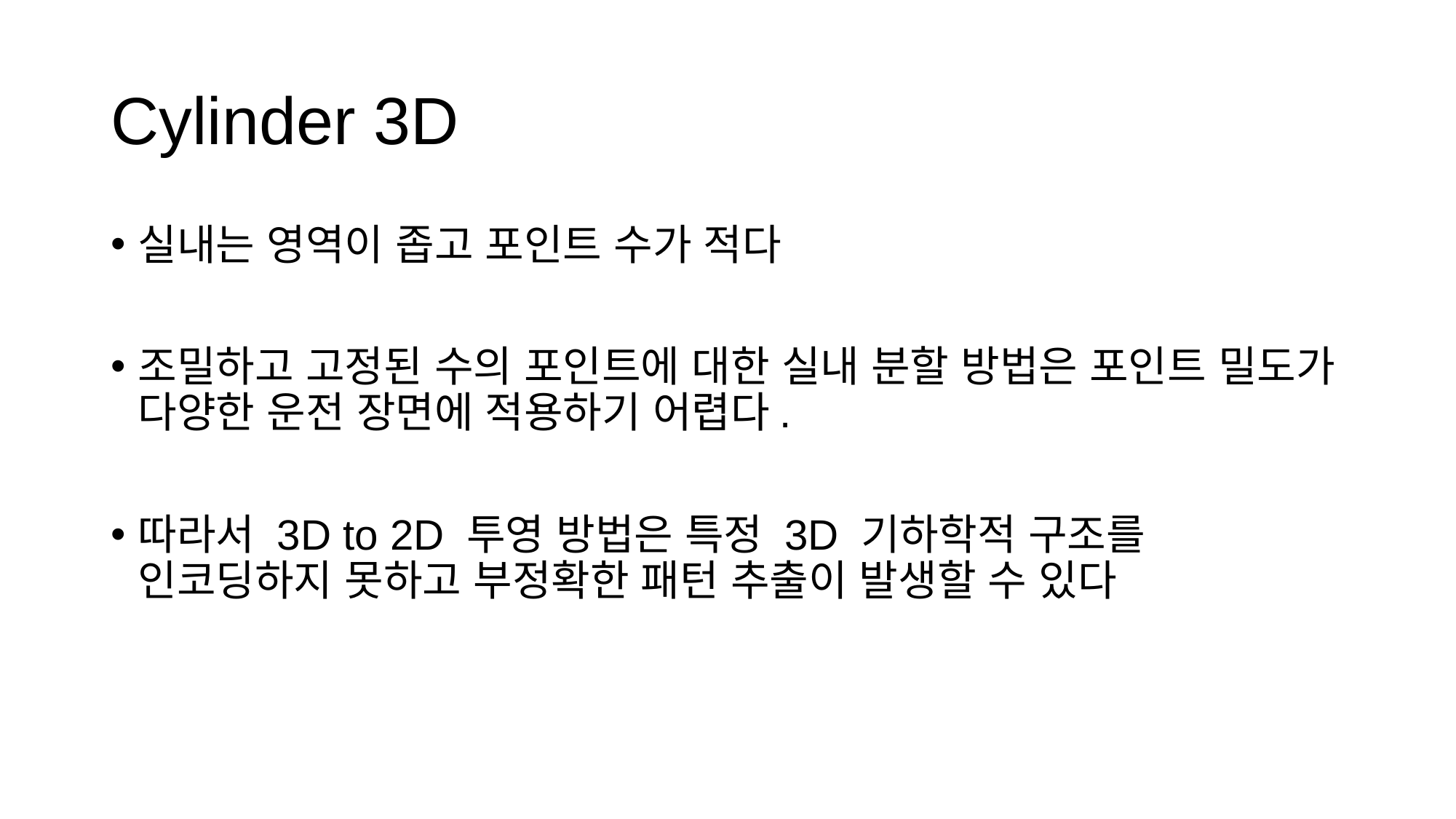

# Cylinder 3D
실내는 영역이 좁고 포인트 수가 적다

조밀하고 고정된 수의 포인트에 대한 실내 분할 방법은 포인트 밀도가 다양한 운전 장면에 적용하기 어렵다.

따라서 3D to 2D 투영 방법은 특정 3D 기하학적 구조를 인코딩하지 못하고 부정확한 패턴 추출이 발생할 수 있다